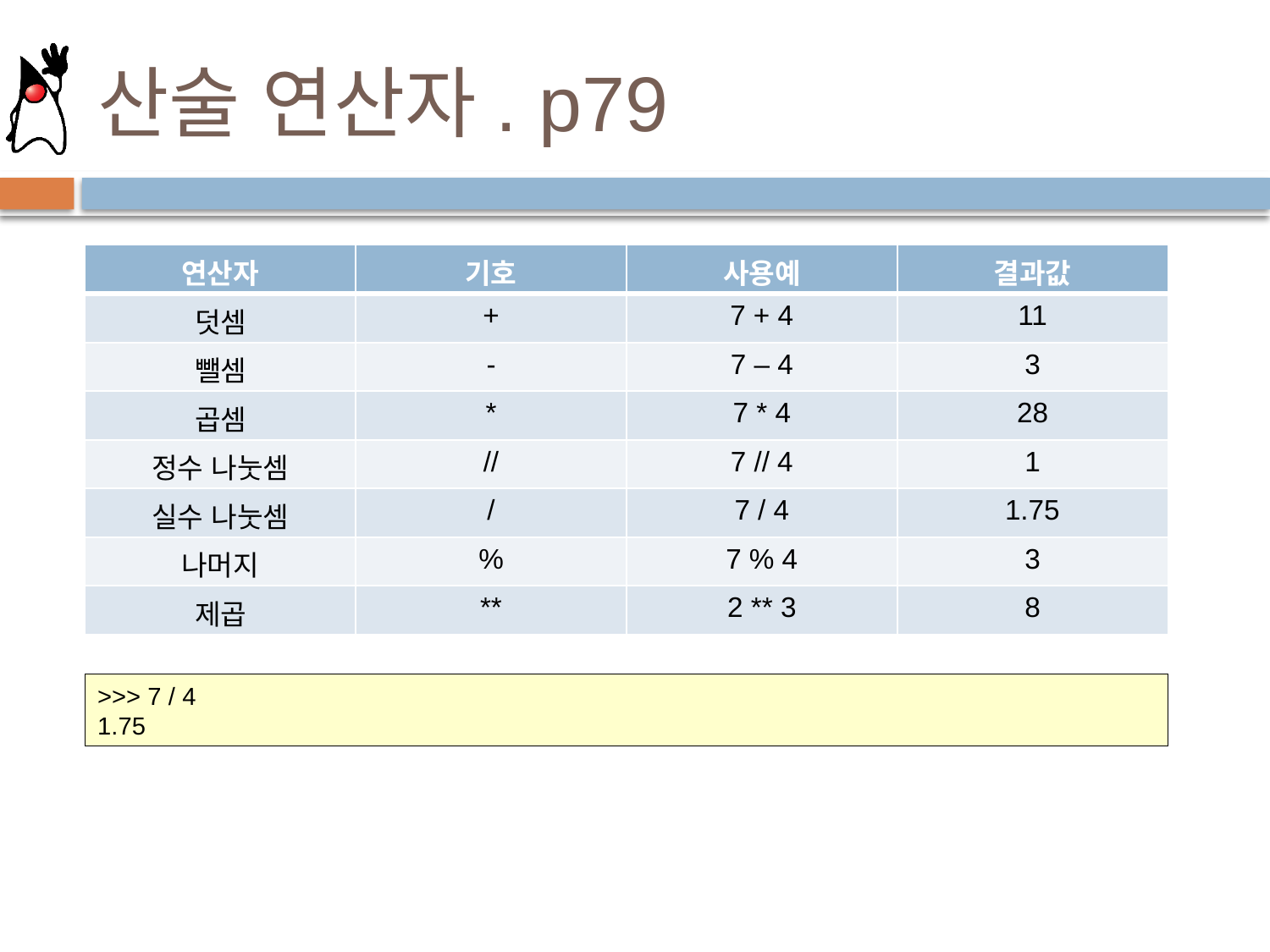

# 산술 연산자. p79
| 연산자 | 기호 | 사용예 | 결과값 |
| --- | --- | --- | --- |
| 덧셈 | + | 7 + 4 | 11 |
| 뺄셈 | - | 7 – 4 | 3 |
| 곱셈 | \* | 7 \* 4 | 28 |
| 정수 나눗셈 | // | 7 // 4 | 1 |
| 실수 나눗셈 | / | 7 / 4 | 1.75 |
| 나머지 | % | 7 % 4 | 3 |
| 제곱 | \*\* | 2 \*\* 3 | 8 |
>>> 7 / 4
1.75